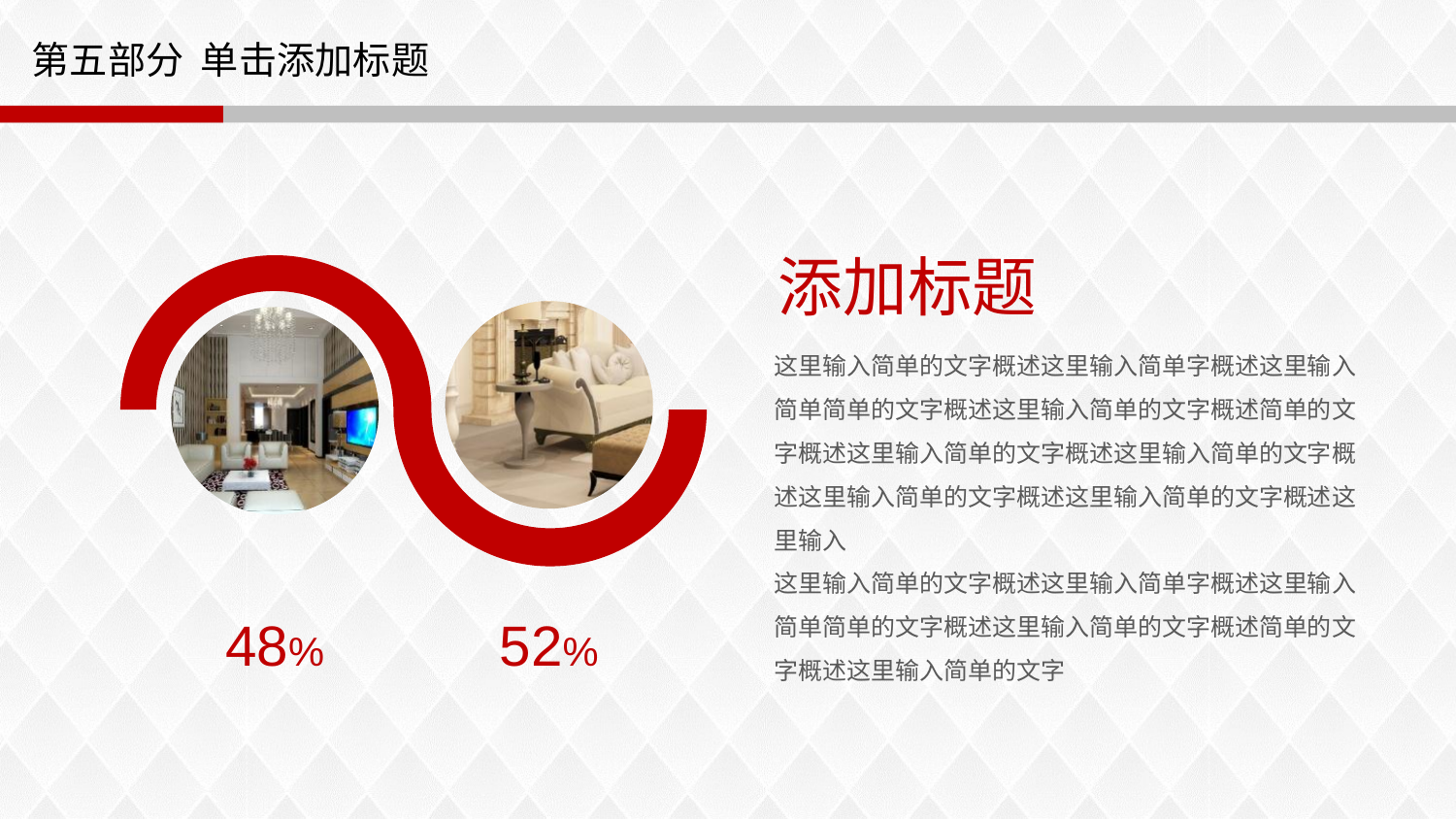

# 第五部分  单击添加标题

添加标题

这里输入简单的文字概述这里输入简单字概述这里输入简单简单的文字概述这里输入简单的文字概述简单的文字概述这里输入简单的文字概述这里输入简单的文字概述这里输入简单的文字概述这里输入简单的文字概述这里输入
这里输入简单的文字概述这里输入简单字概述这里输入简单简单的文字概述这里输入简单的文字概述简单的文字概述这里输入简单的文字
48%
52%